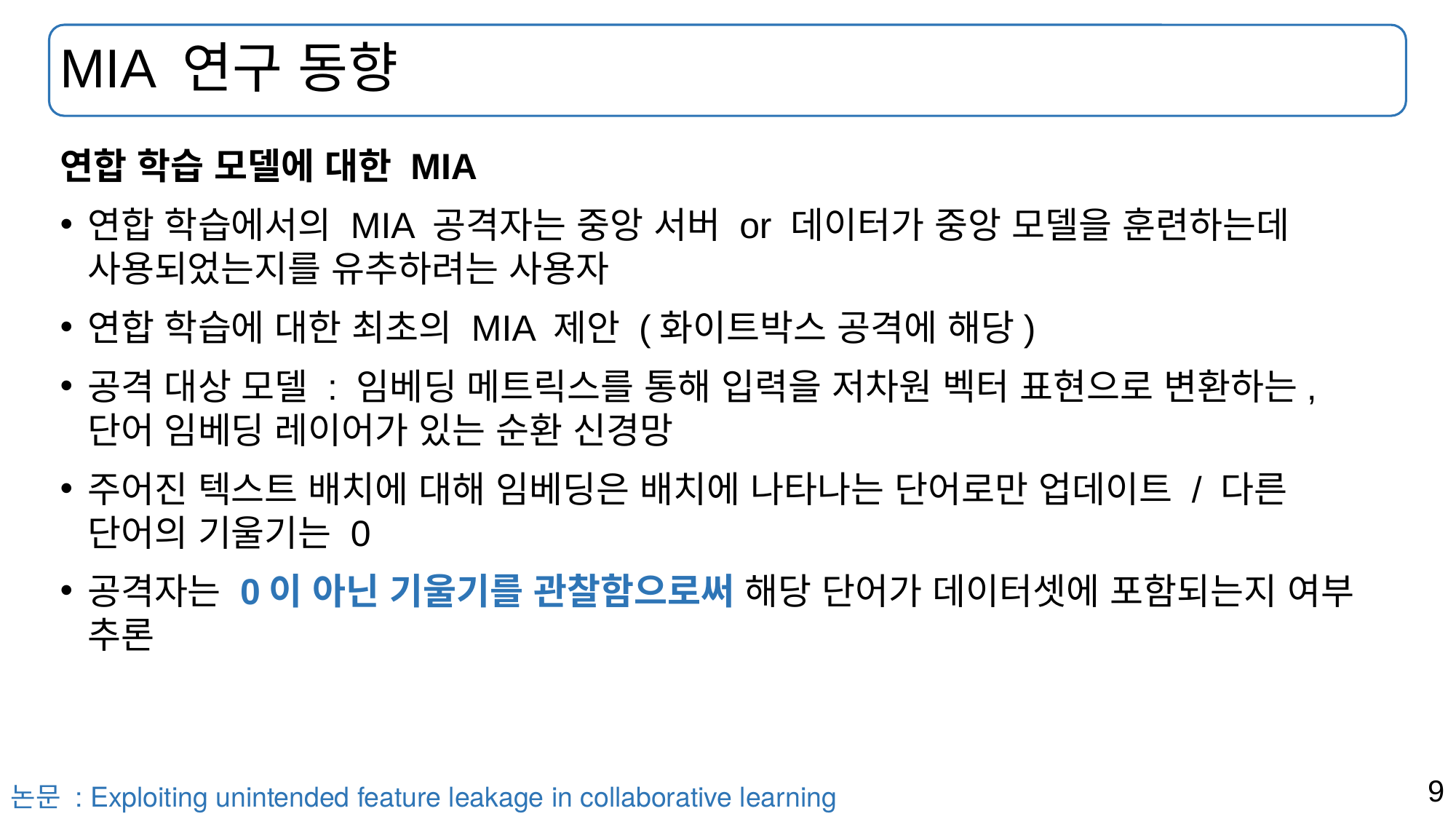

# MIA 연구 동향
연합 학습 모델에 대한 MIA
연합 학습에서의 MIA 공격자는 중앙 서버 or 데이터가 중앙 모델을 훈련하는데 사용되었는지를 유추하려는 사용자
연합 학습에 대한 최초의 MIA 제안 (화이트박스 공격에 해당)
공격 대상 모델 : 임베딩 메트릭스를 통해 입력을 저차원 벡터 표현으로 변환하는, 단어 임베딩 레이어가 있는 순환 신경망
주어진 텍스트 배치에 대해 임베딩은 배치에 나타나는 단어로만 업데이트 / 다른 단어의 기울기는 0
공격자는 0이 아닌 기울기를 관찰함으로써 해당 단어가 데이터셋에 포함되는지 여부 추론
논문 : Exploiting unintended feature leakage in collaborative learning